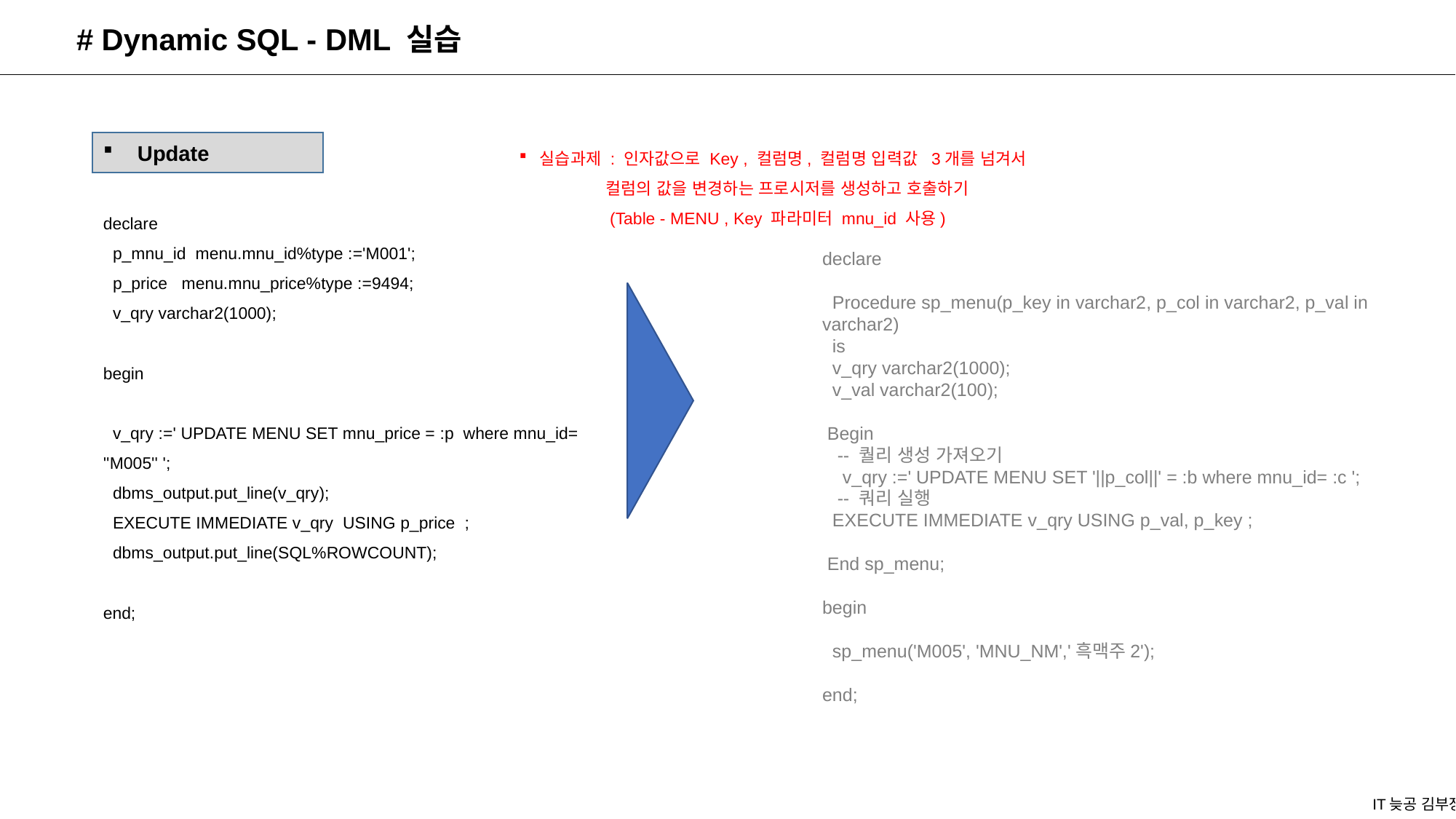

# Dynamic SQL - DML 실습
Update
실습과제 : 인자값으로 Key , 컬럼명, 컬럼명 입력값  3개를 넘겨서
              컬럼의 값을 변경하는 프로시저를 생성하고 호출하기
              (Table - MENU , Key 파라미터 mnu_id 사용)
declare
  p_mnu_id  menu.mnu_id%type :='M001';
  p_price   menu.mnu_price%type :=9494;
  v_qry varchar2(1000);

begin

  v_qry :=' UPDATE MENU SET mnu_price = :p  where mnu_id= ''M005'' ';
  dbms_output.put_line(v_qry);
  EXECUTE IMMEDIATE v_qry  USING p_price  ;
  dbms_output.put_line(SQL%ROWCOUNT);

end;
declare

  Procedure sp_menu(p_key in varchar2, p_col in varchar2, p_val in varchar2)
  is
  v_qry varchar2(1000);
  v_val varchar2(100);

 Begin
   -- 퀄리 생성 가져오기
    v_qry :=' UPDATE MENU SET '||p_col||' = :b where mnu_id= :c ';
   -- 쿼리 실행
  EXECUTE IMMEDIATE v_qry USING p_val, p_key ;

 End sp_menu;

begin

  sp_menu('M005', 'MNU_NM','흑맥주2');

end;

IT늦공 김부장